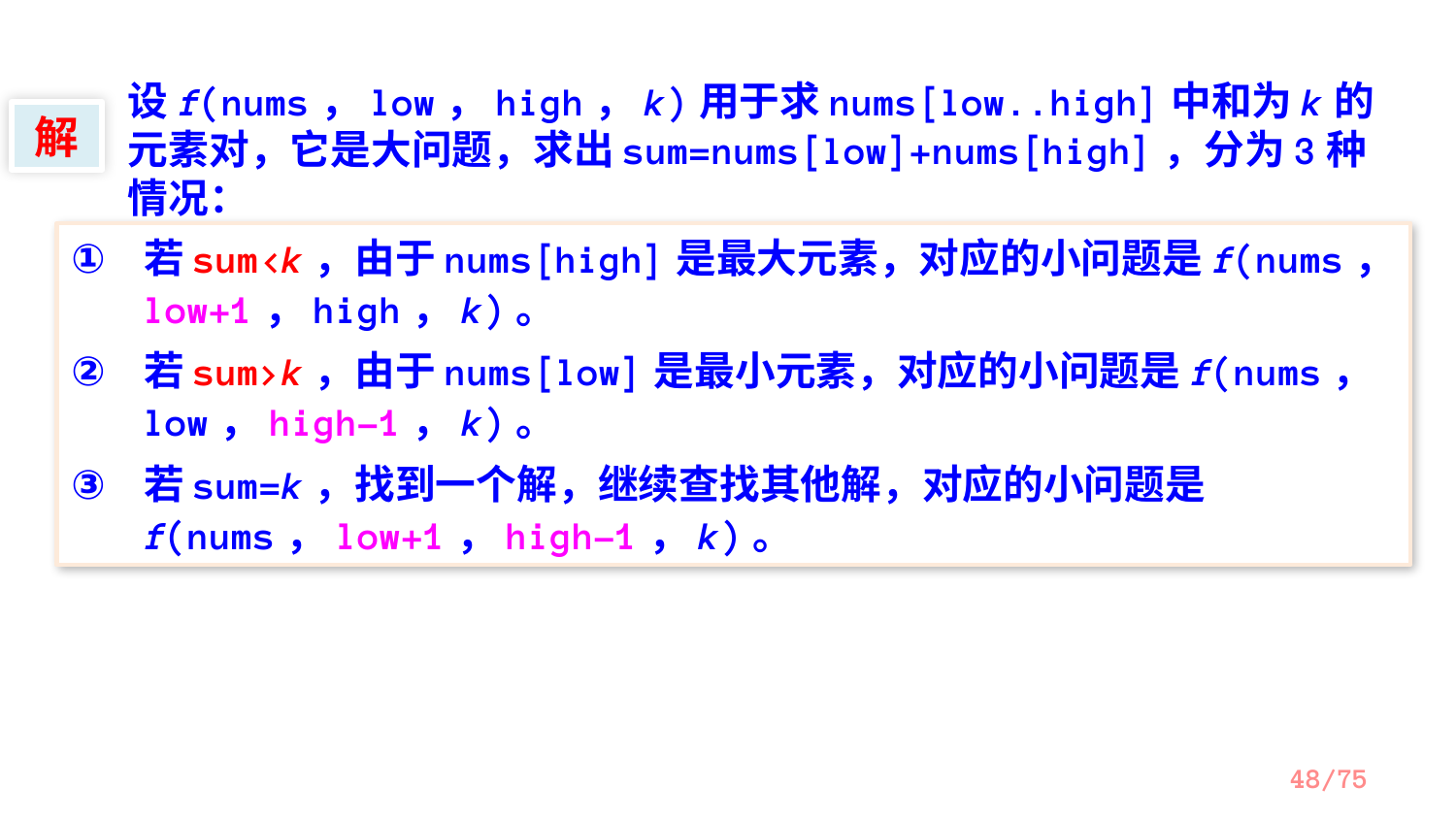

设f(nums，low，high，k)用于求nums[low..high]中和为k的元素对，它是大问题，求出sum=nums[low]+nums[high]，分为3种情况：
解
若sum<k，由于nums[high]是最大元素，对应的小问题是f(nums，low+1，high，k)。
若sum>k，由于nums[low]是最小元素，对应的小问题是f(nums，low，high-1，k)。
若sum=k，找到一个解，继续查找其他解，对应的小问题是f(nums，low+1，high-1，k)。
48/75